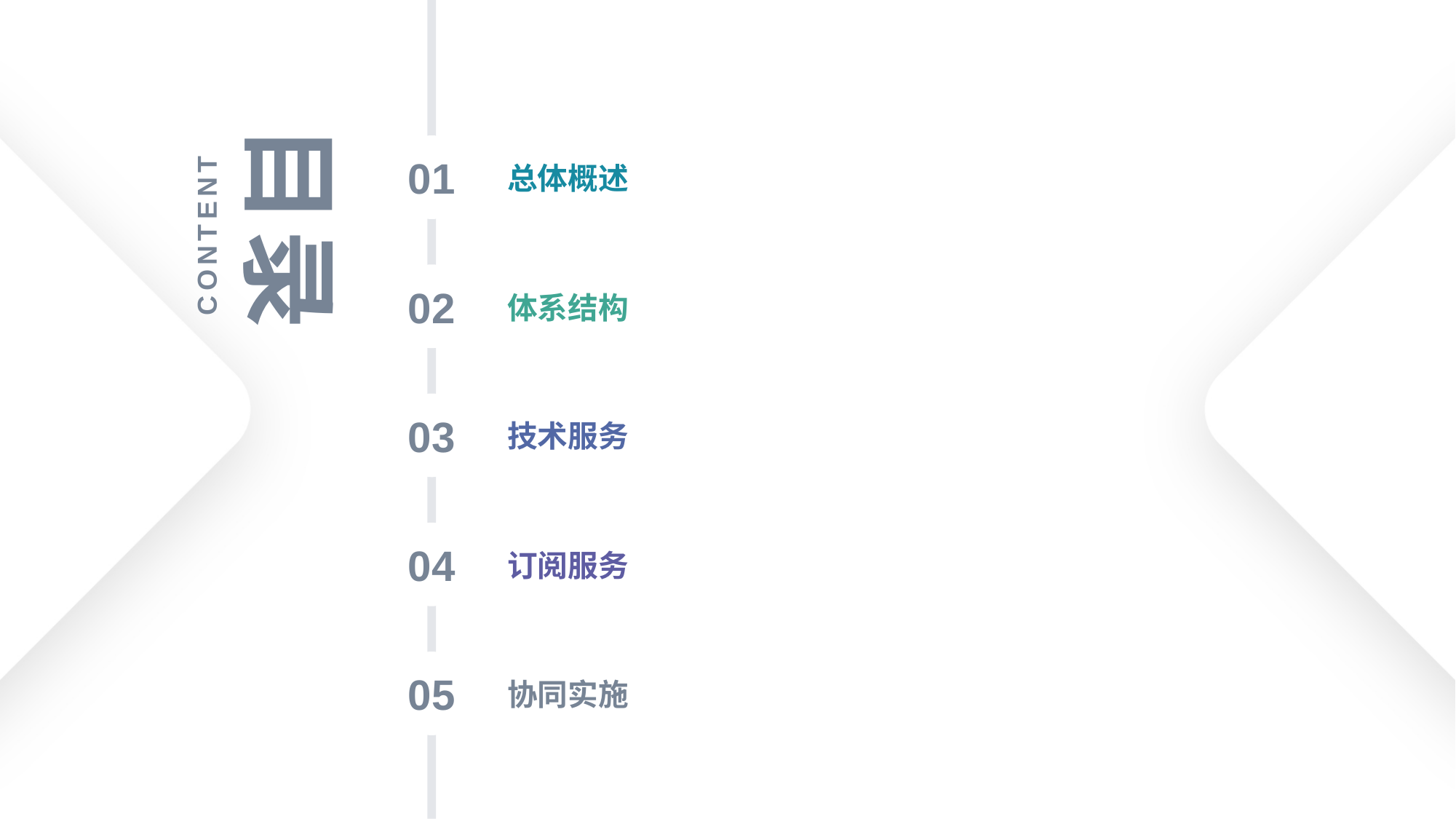

01
总体概述
02
体系结构
03
技术服务
04
订阅服务
05
协同实施
目录
CONTENT